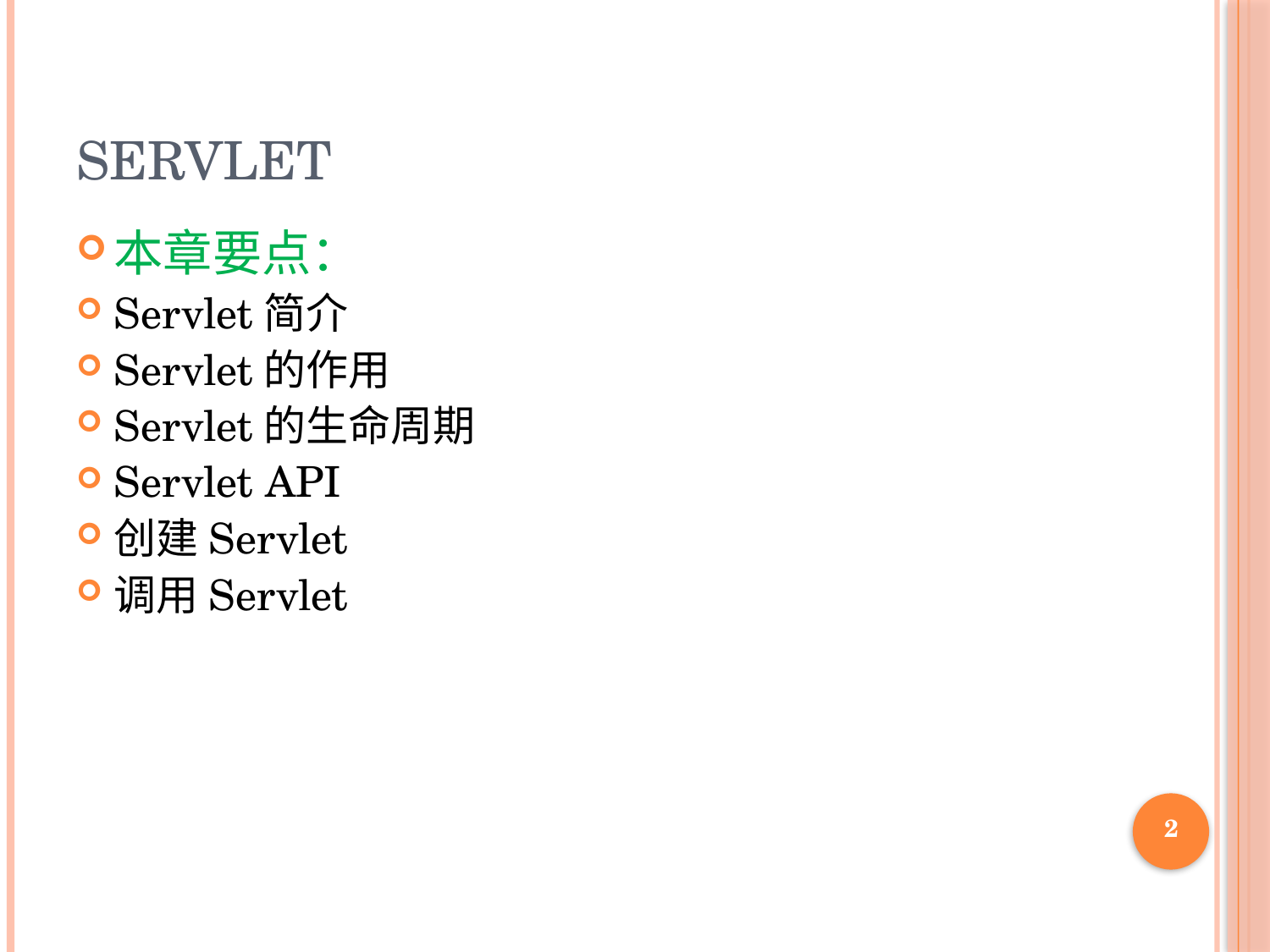

# SERVLET
本章要点：
Servlet简介
Servlet的作用
Servlet的生命周期
Servlet API
创建Servlet
调用Servlet

2